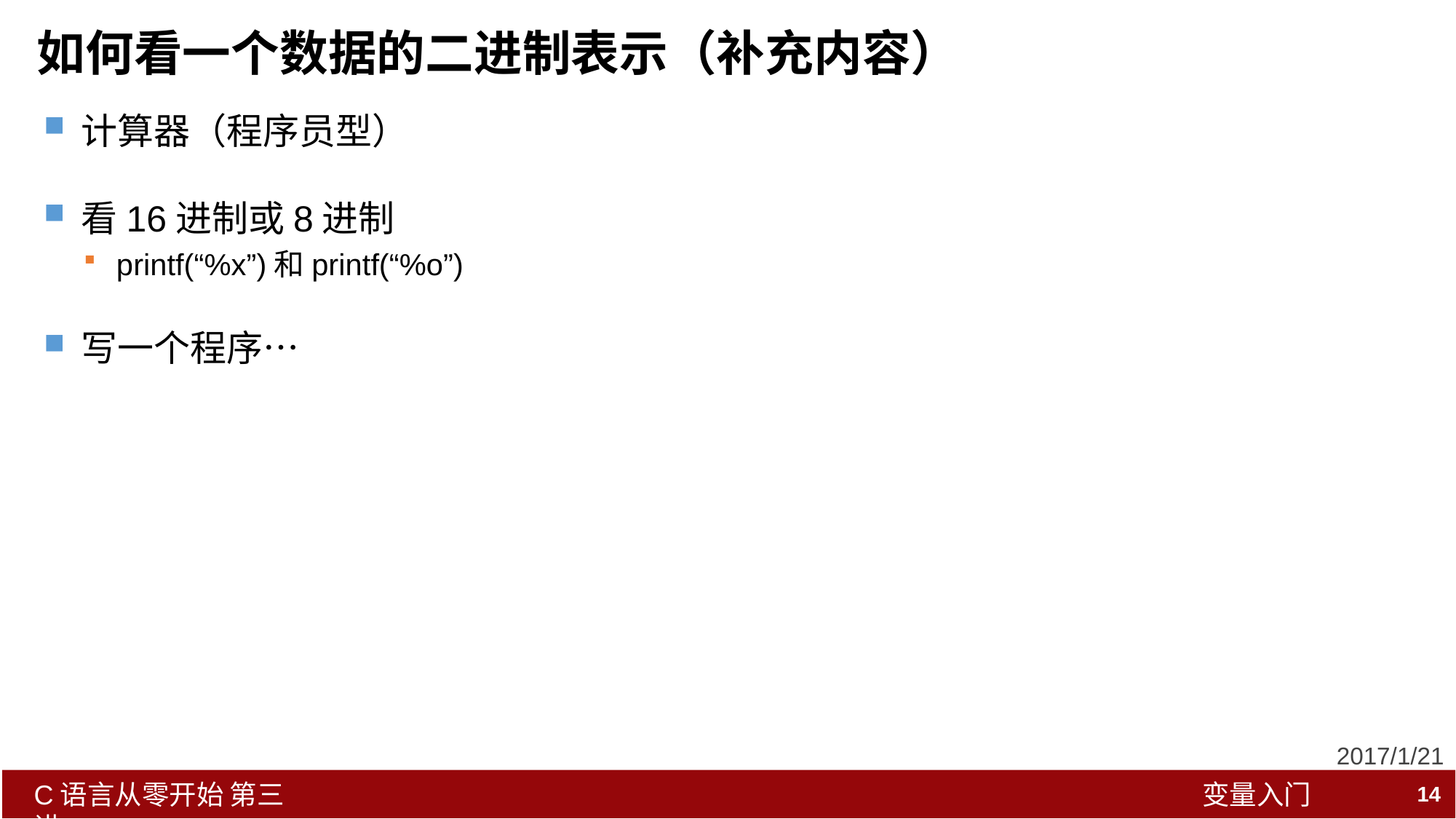

# 如何看一个数据的二进制表示（补充内容）
计算器（程序员型）

看16进制或8进制
printf(“%x”)和printf(“%o”)

写一个程序…
2017/1/21
14